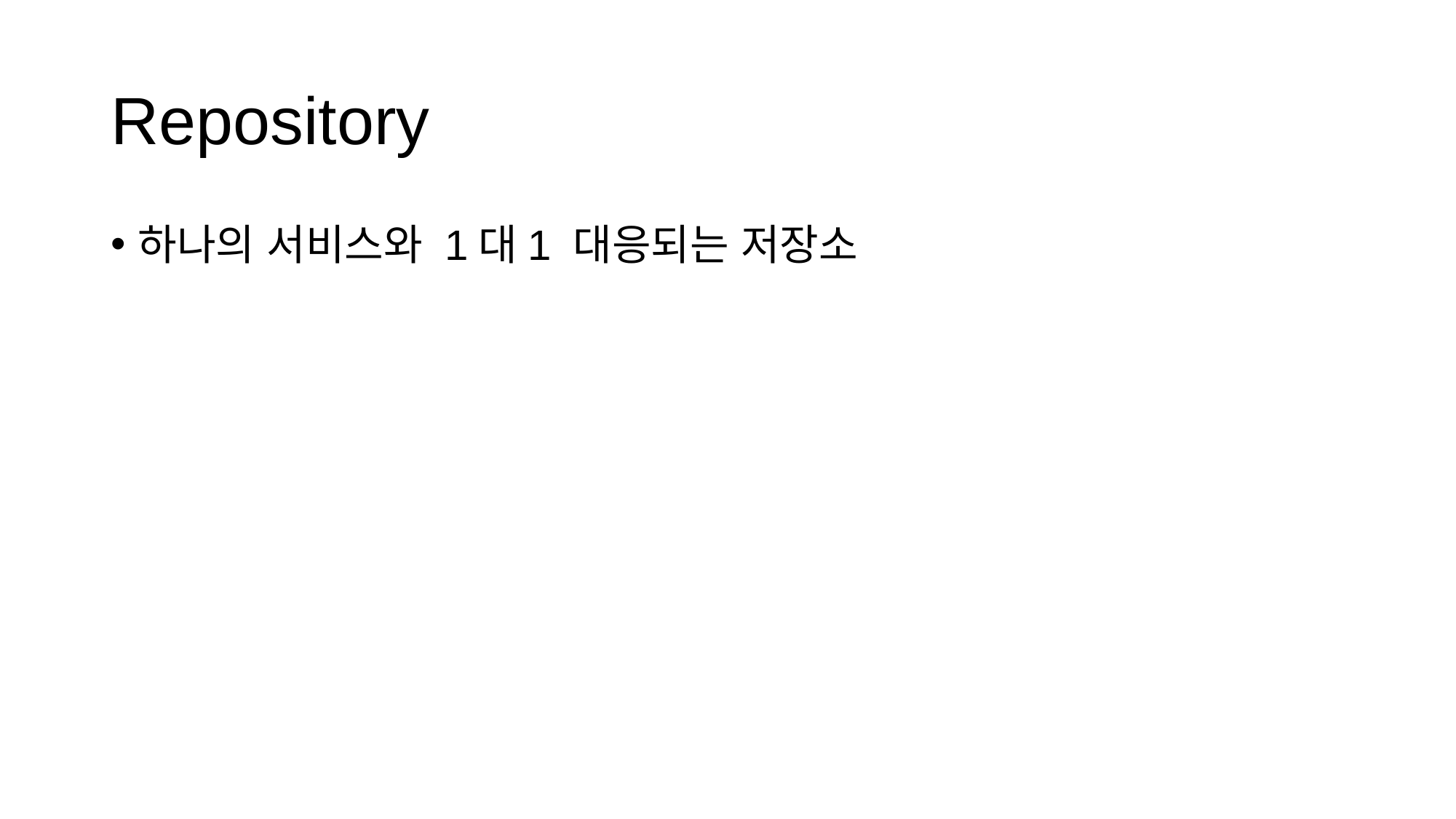

# Repository
하나의 서비스와 1대1 대응되는 저장소